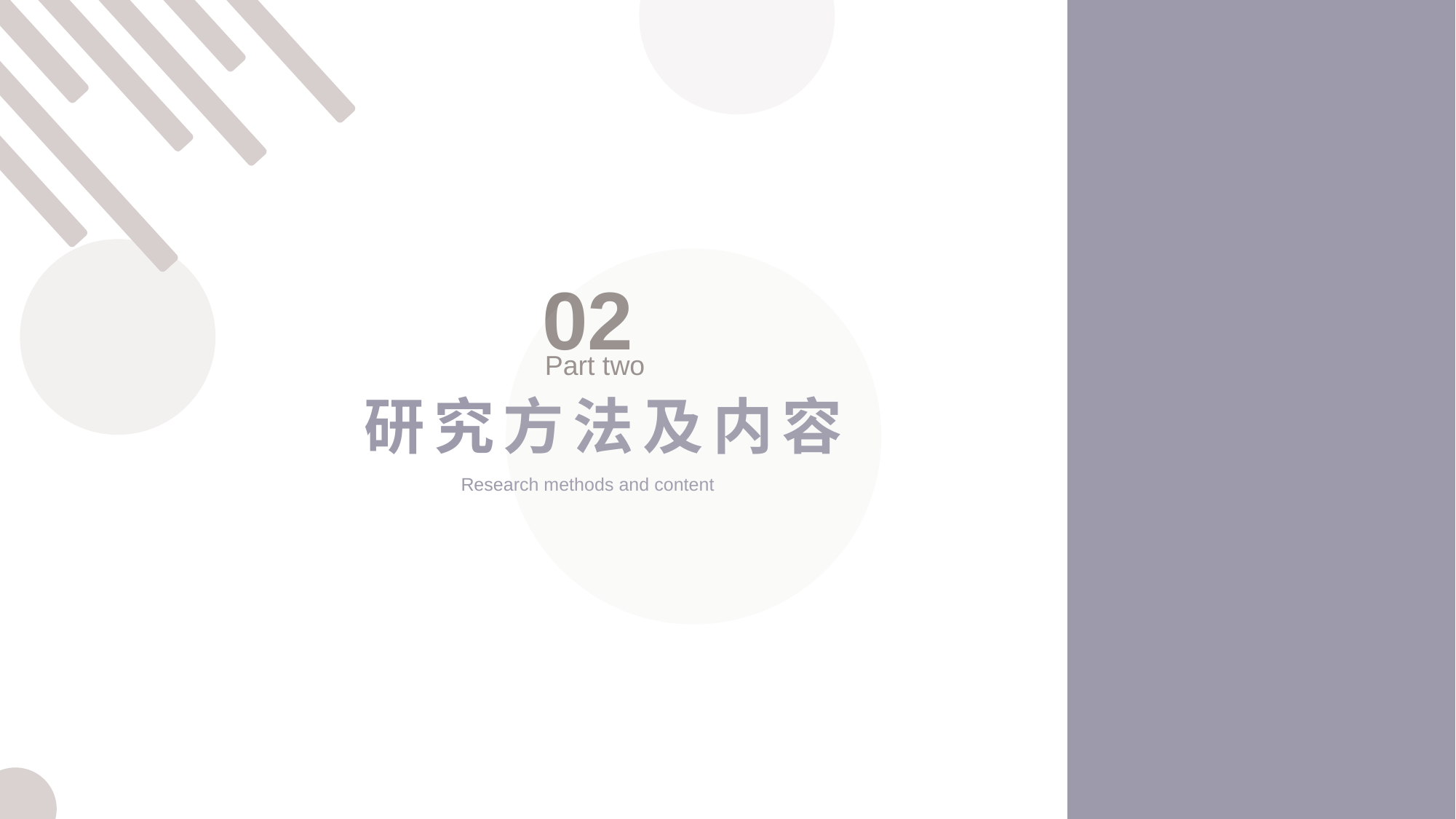

02
Part two
研究方法及内容
Research methods and content